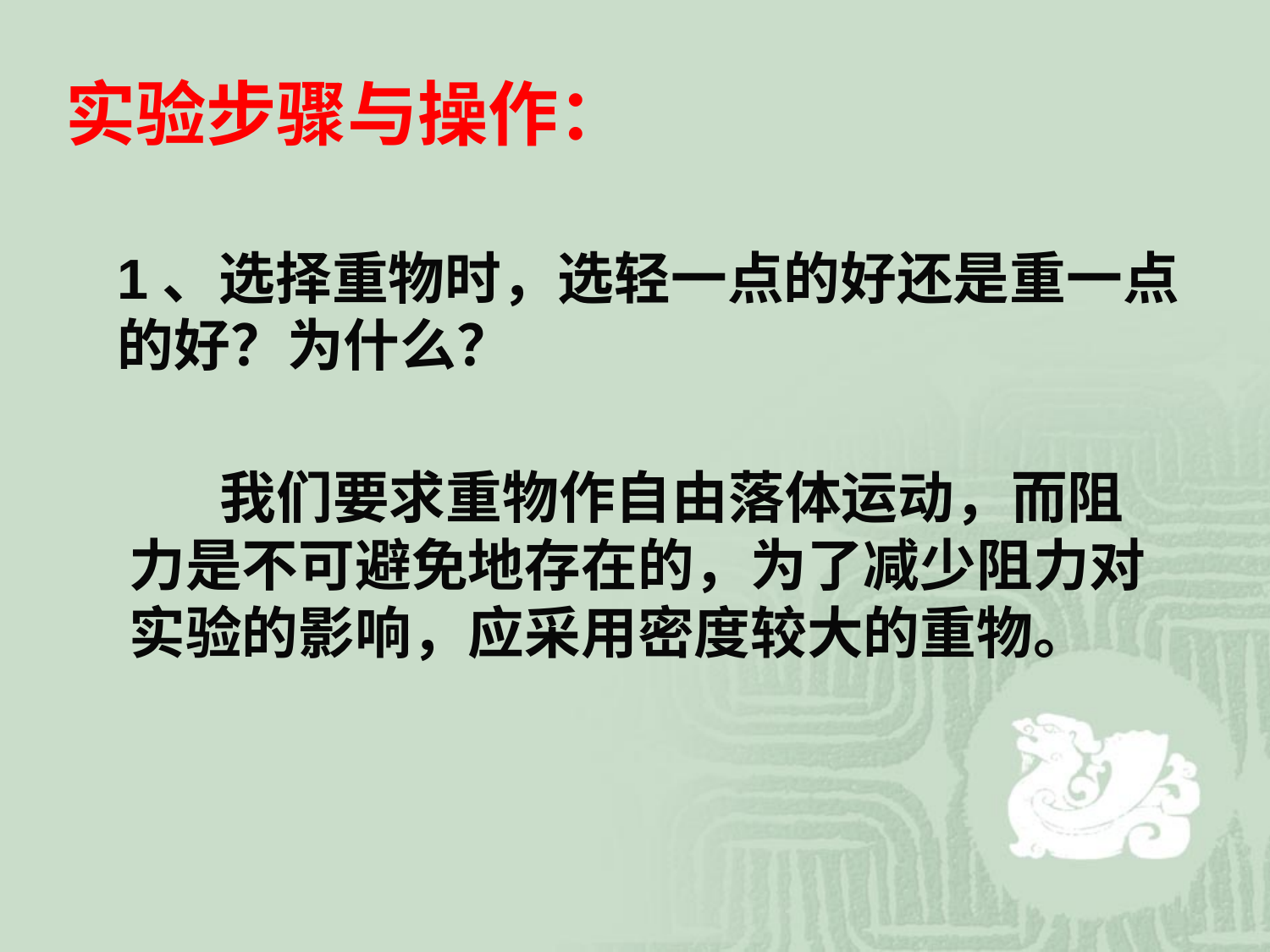

实验步骤与操作：
1、选择重物时，选轻一点的好还是重一点的好？为什么？
      我们要求重物作自由落体运动，而阻力是不可避免地存在的，为了减少阻力对实验的影响，应采用密度较大的重物。